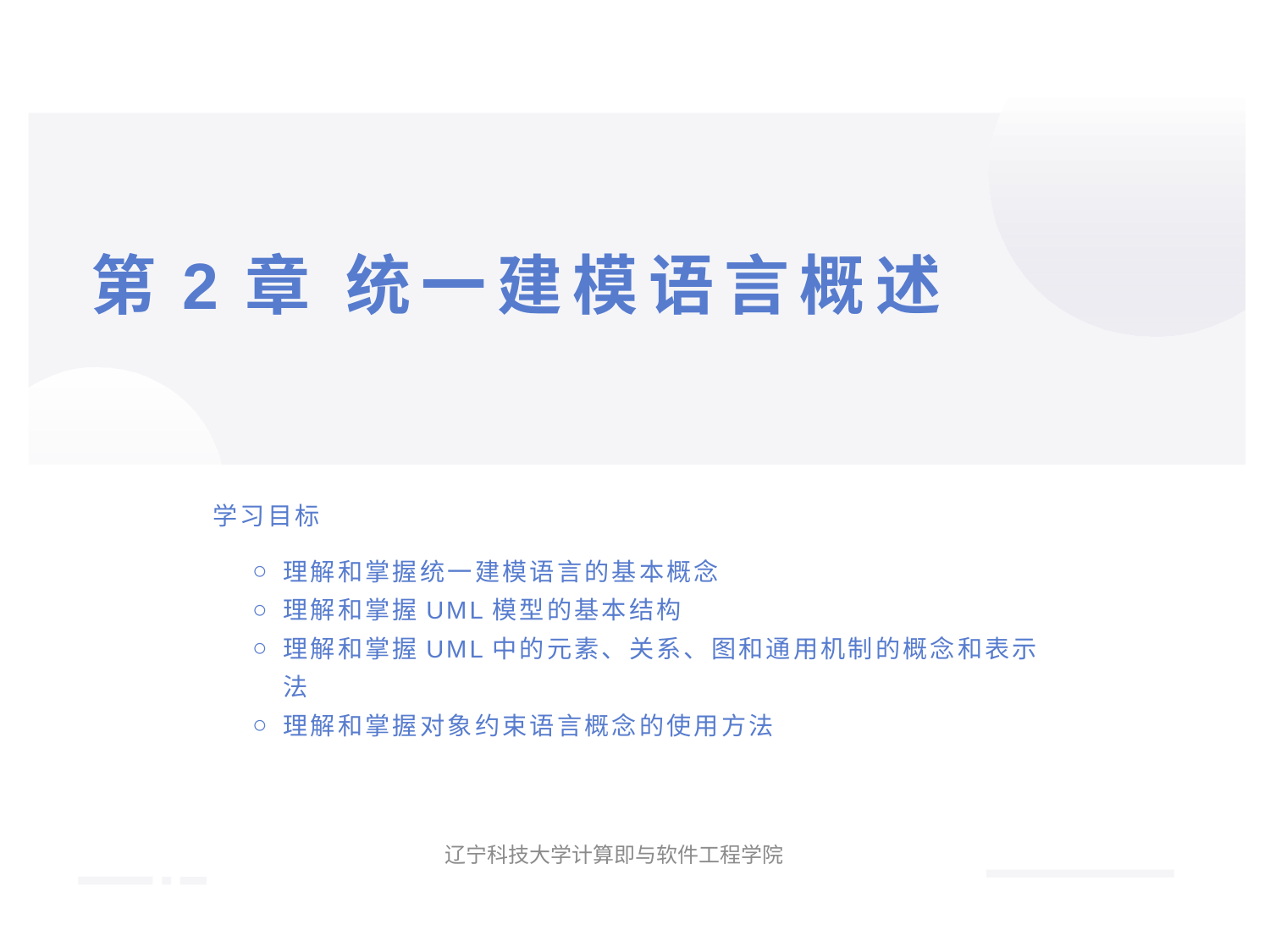

# 第2章 统一建模语言概述
学习目标
理解和掌握统一建模语言的基本概念
理解和掌握UML模型的基本结构
理解和掌握UML中的元素、关系、图和通用机制的概念和表示法
理解和掌握对象约束语言概念的使用方法
辽宁科技大学计算即与软件工程学院